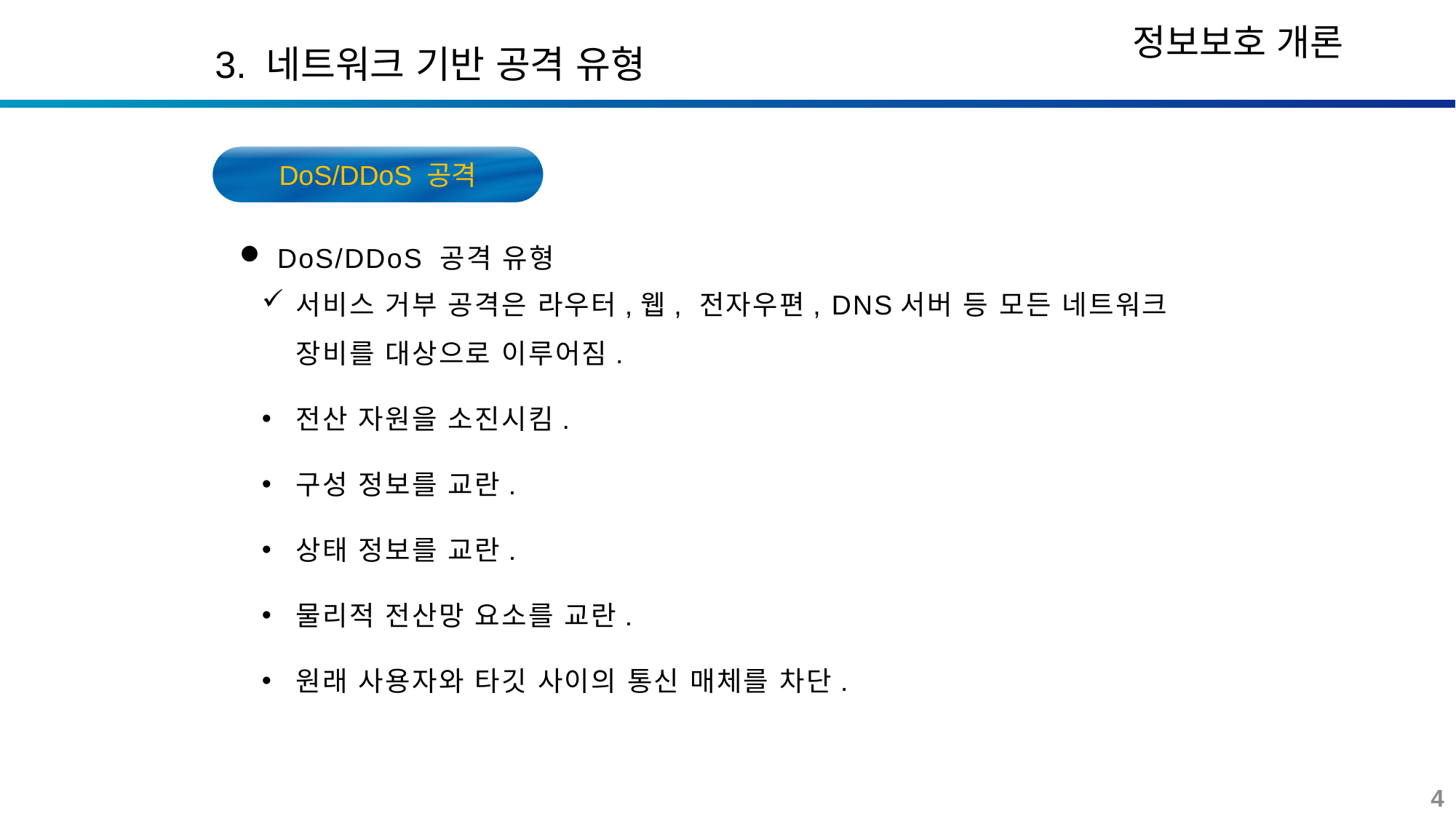

3. 네트워크 기반 공격 유형
DoS/DDoS 공격

DoS/DDoS 공격 유형
서비스 거부 공격은 라우터,웹, 전자우편, DNS서버 등 모든 네트워크 장비를 대상으로 이루어짐.

전산 자원을 소진시킴.

구성 정보를 교란.

상태 정보를 교란.

물리적 전산망 요소를 교란.

원래 사용자와 타깃 사이의 통신 매체를 차단.

4